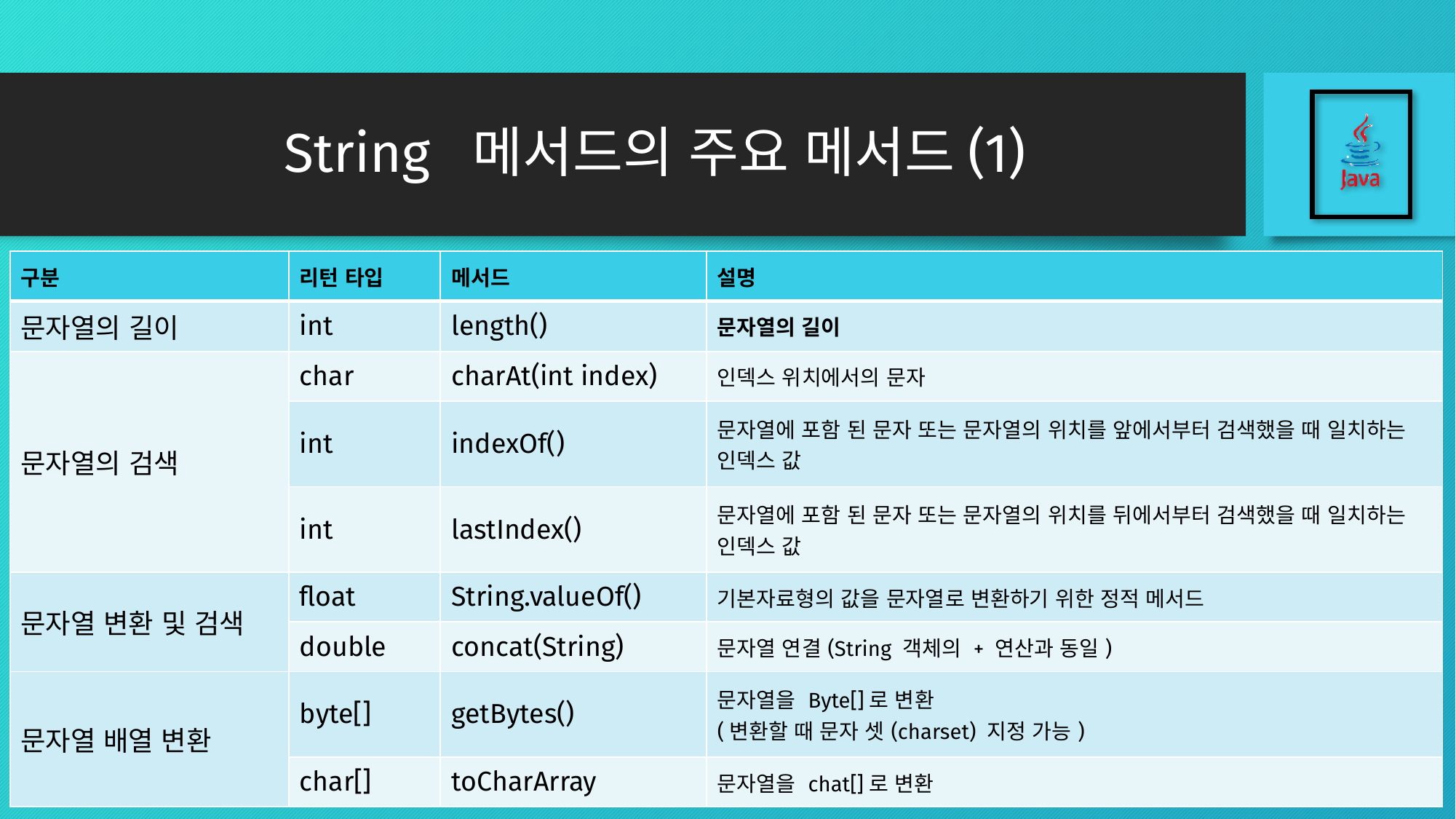

# String  메서드의 주요 메서드(1)
| 구분 | 리턴 타입 | 메서드 | 설명 |
| --- | --- | --- | --- |
| 문자열의 길이 | int | length() | 문자열의 길이 |
| 문자열의 검색 | char | charAt(int index) | 인덱스 위치에서의 문자 |
|  | int | indexOf() | 문자열에 포함 된 문자 또는 문자열의 위치를 앞에서부터 검색했을 때 일치하는 인덱스 값 |
|  | int | lastIndex() | 문자열에 포함 된 문자 또는 문자열의 위치를 뒤에서부터 검색했을 때 일치하는 인덱스 값 |
| 문자열 변환 및 검색 | float | String.valueOf() | 기본자료형의 값을 문자열로 변환하기 위한 정적 메서드 |
|  | double | concat(String) | 문자열 연결(String 객체의 + 연산과 동일) |
| 문자열 배열 변환 | byte[] | getBytes() | 문자열을 Byte[]로 변환 (변환할 때 문자 셋(charset) 지정 가능) |
|  | char[] | toCharArray | 문자열을 chat[]로 변환 |